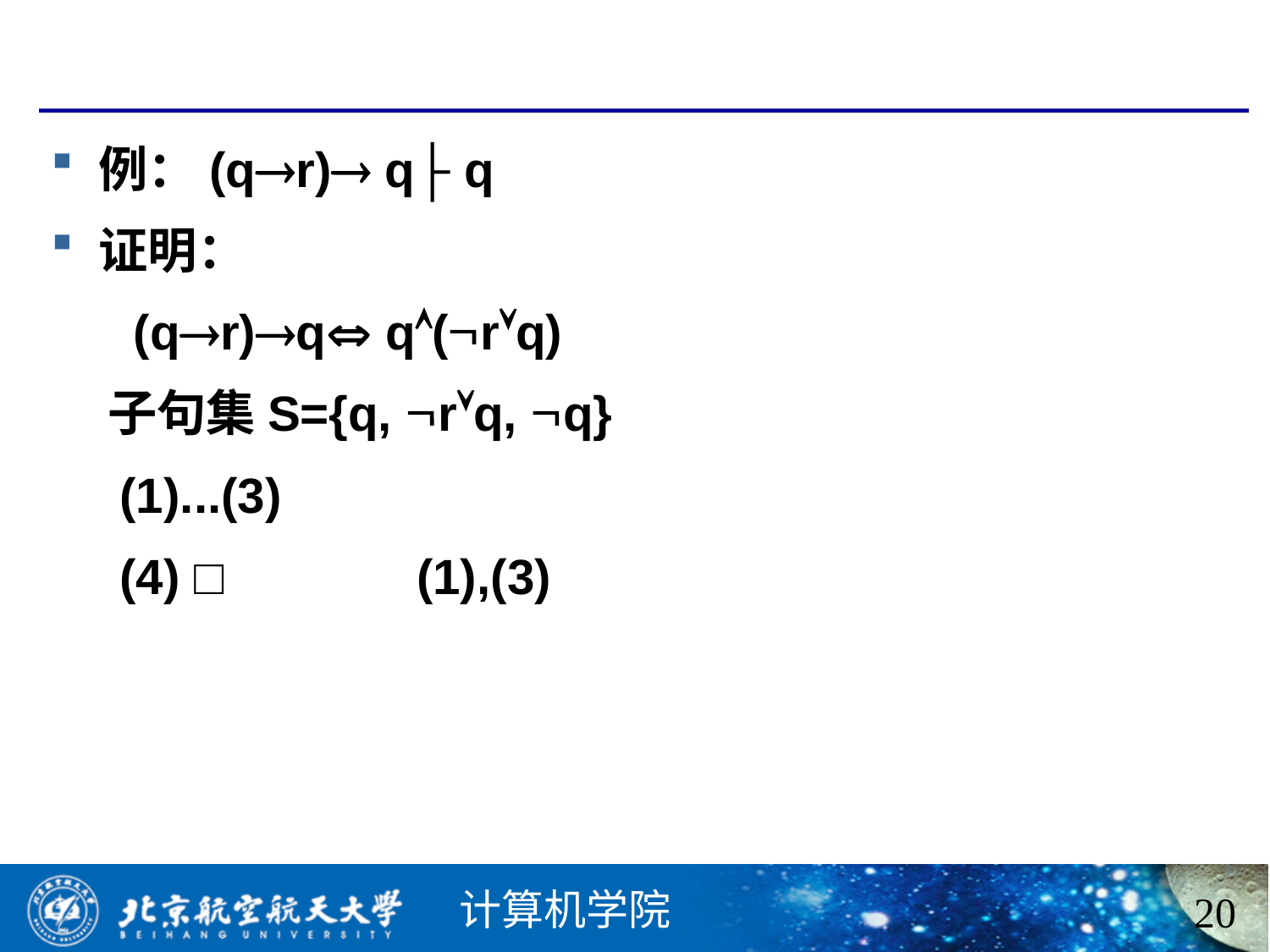

例：(q→r)→ q├ q
证明：
      (q→r)→q⇔ q∧(¬r∨q)
    子句集S={q, ¬r∨q, ¬q}
     (1)...(3)
     (4) □              (1),(3)